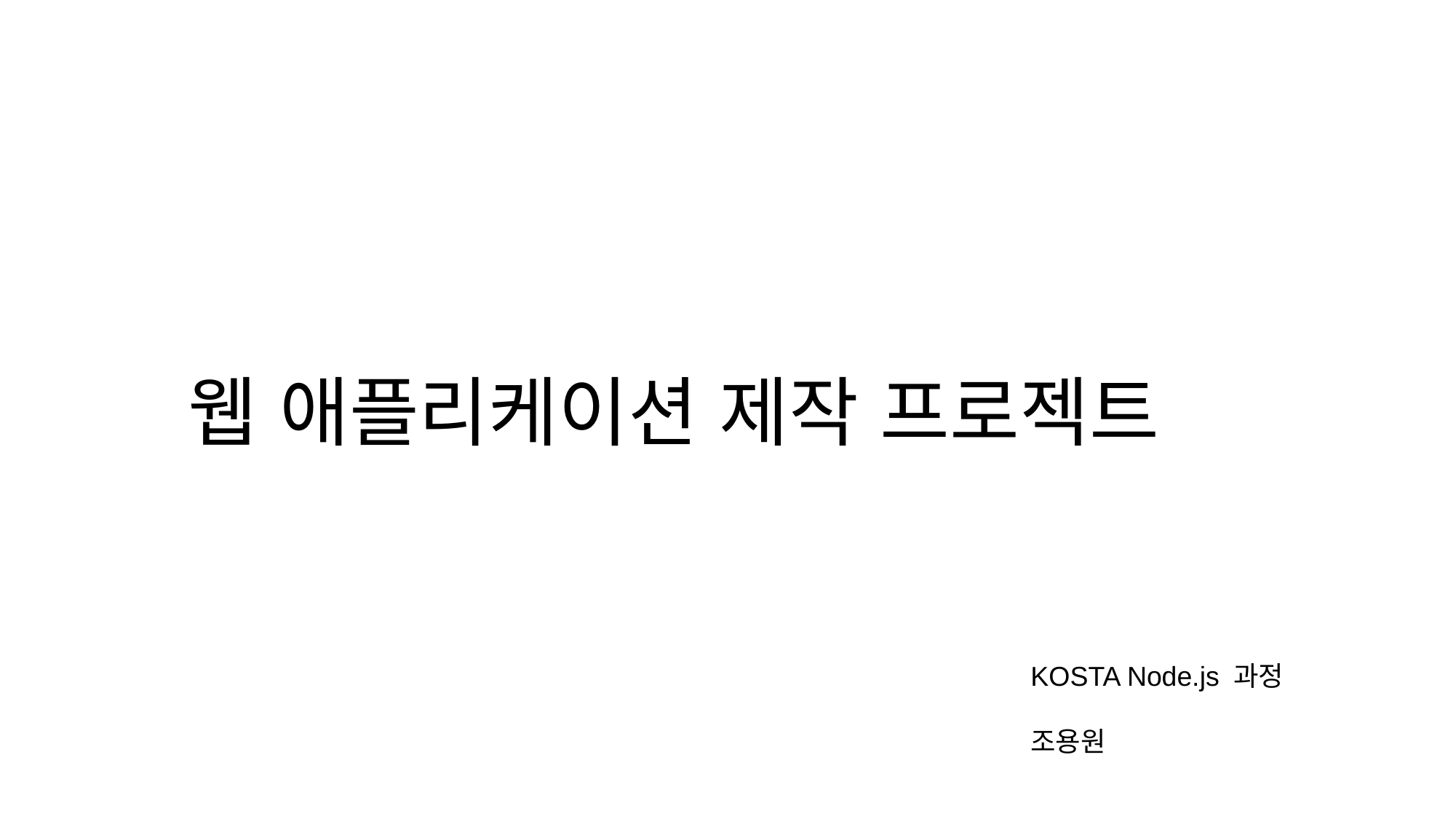

웹 애플리케이션 제작 프로젝트
KOSTA Node.js 과정

조용원